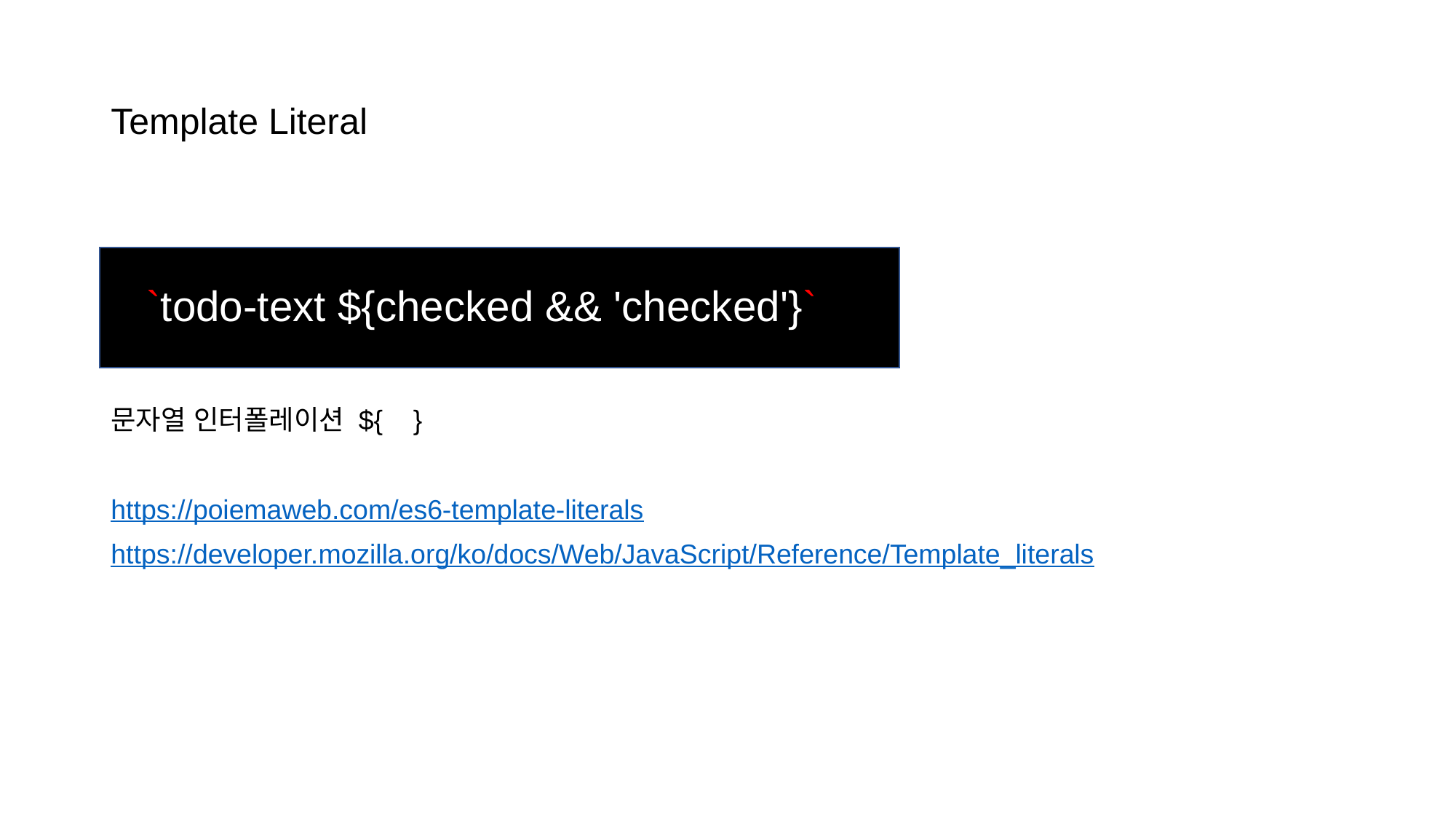

# Template Literal

   `todo-text ${checked && 'checked'}`

문자열 인터폴레이션 ${    }

https://poiemaweb.com/es6-template-literals
https://developer.mozilla.org/ko/docs/Web/JavaScript/Reference/Template_literals